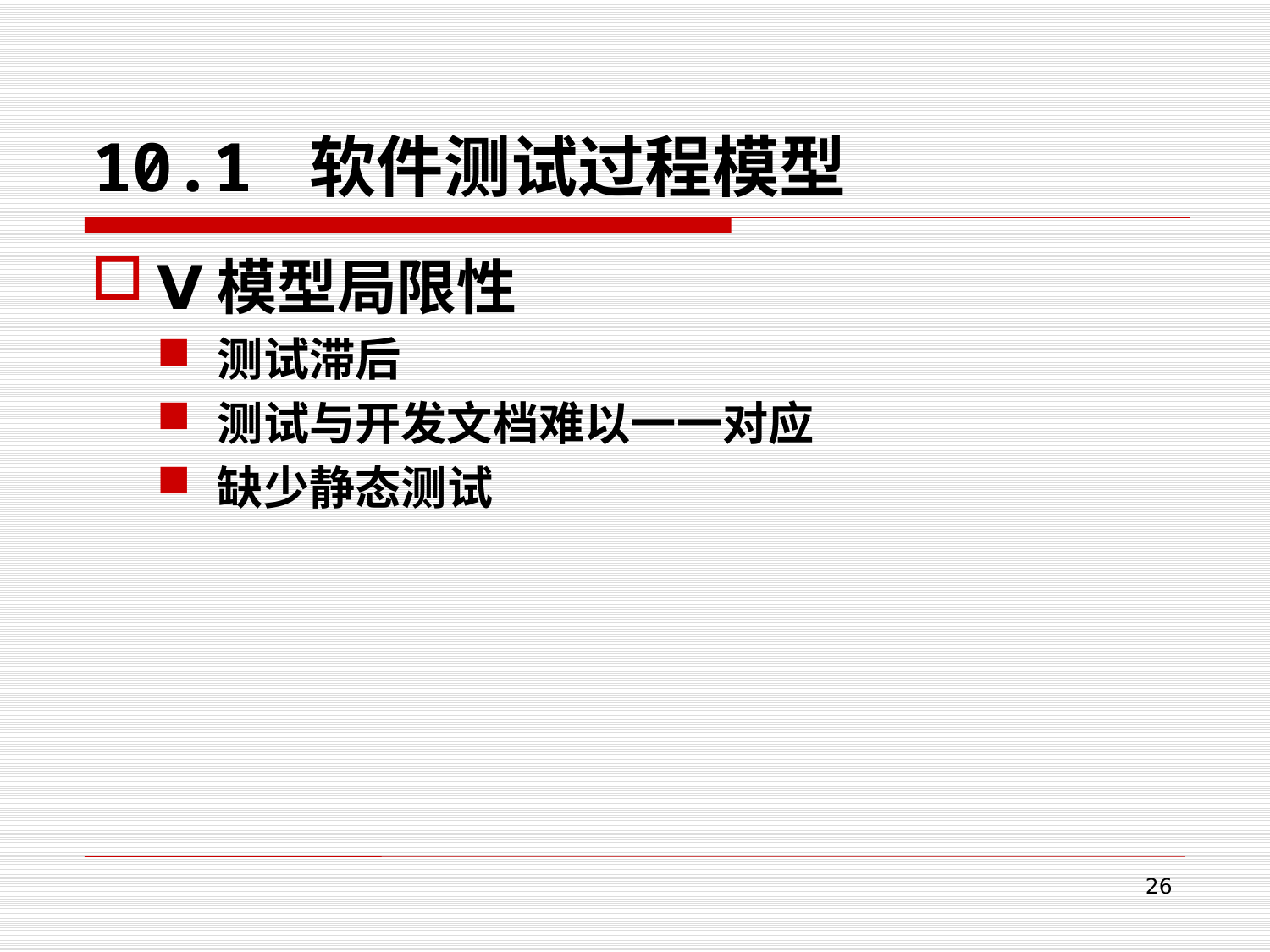

# 10.1 软件测试过程模型
V模型局限性
测试滞后
测试与开发文档难以一一对应
缺少静态测试
26